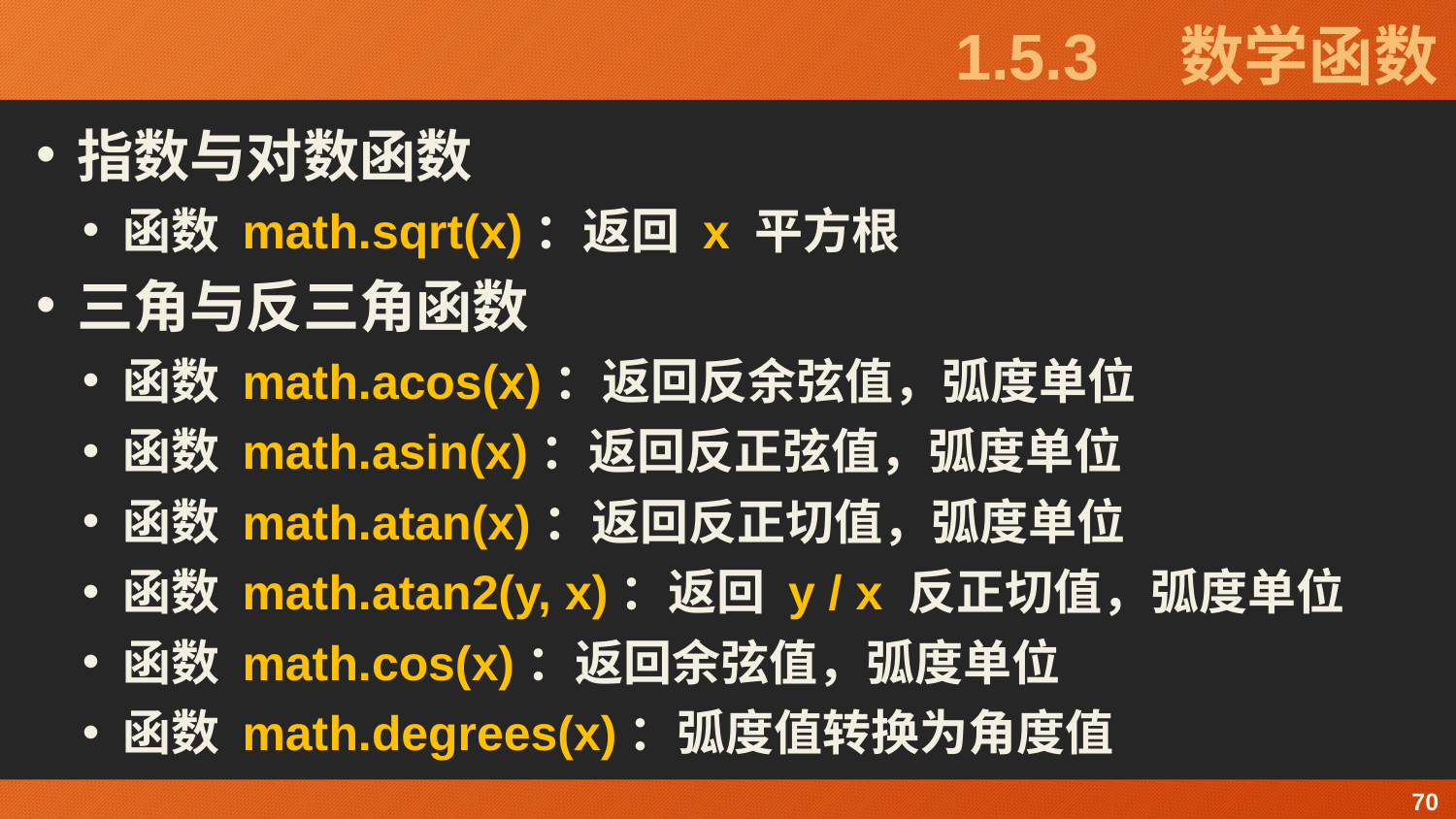

# 1.5.3　数学函数
指数与对数函数
函数 math.sqrt(x)：返回 x 平方根
三角与反三角函数
函数 math.acos(x)：返回反余弦值，弧度单位
函数 math.asin(x)：返回反正弦值，弧度单位
函数 math.atan(x)：返回反正切值，弧度单位
函数 math.atan2(y, x)：返回 y / x 反正切值，弧度单位
函数 math.cos(x)：返回余弦值，弧度单位
函数 math.degrees(x)：弧度值转换为角度值
70